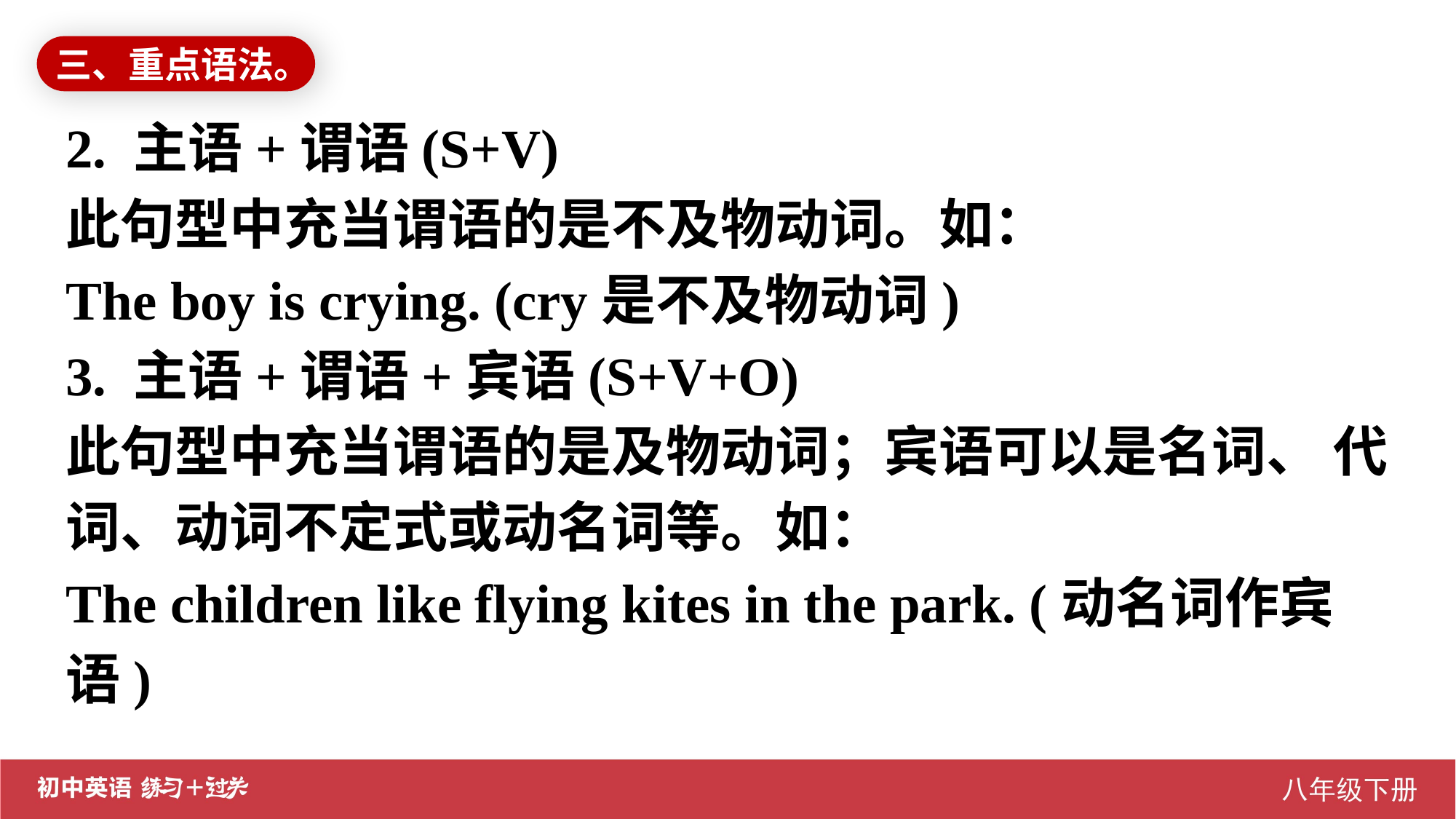

三、重点语法。
2. 主语+谓语(S+V)
此句型中充当谓语的是不及物动词。如：
The boy is crying. (cry是不及物动词)
3. 主语+谓语+宾语(S+V+O)
此句型中充当谓语的是及物动词；宾语可以是名词、 代词、动词不定式或动名词等。如：
The children like flying kites in the park. (动名词作宾语)